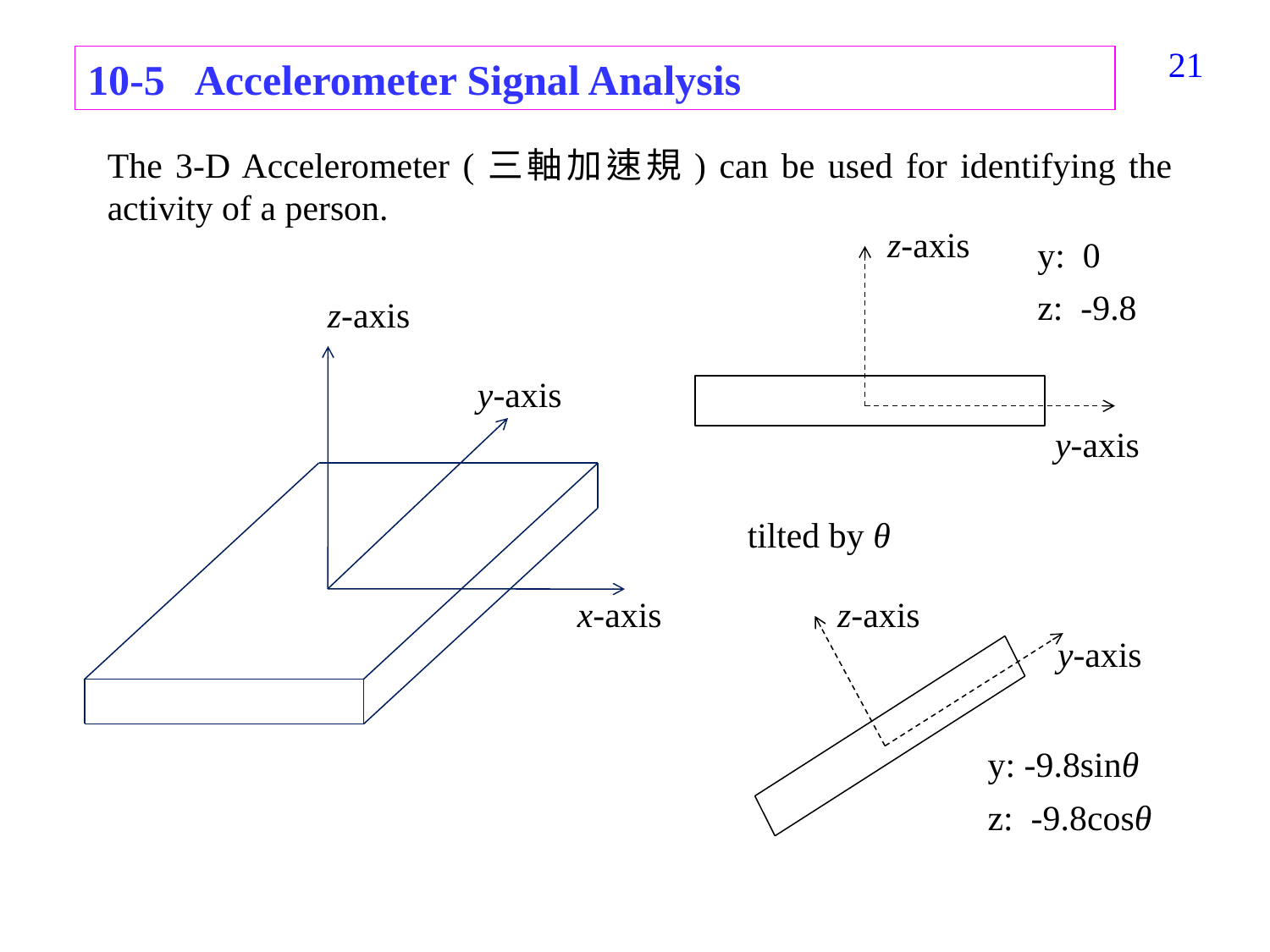

21
10-5   Accelerometer Signal Analysis
The 3-D Accelerometer (三軸加速規) can be used for identifying the activity of a person.
z-axis
y:  0
z:  -9.8
z-axis
y-axis

y-axis
tilted by θ
x-axis
z-axis
y-axis
y: -9.8sinθ
z:  -9.8cosθ